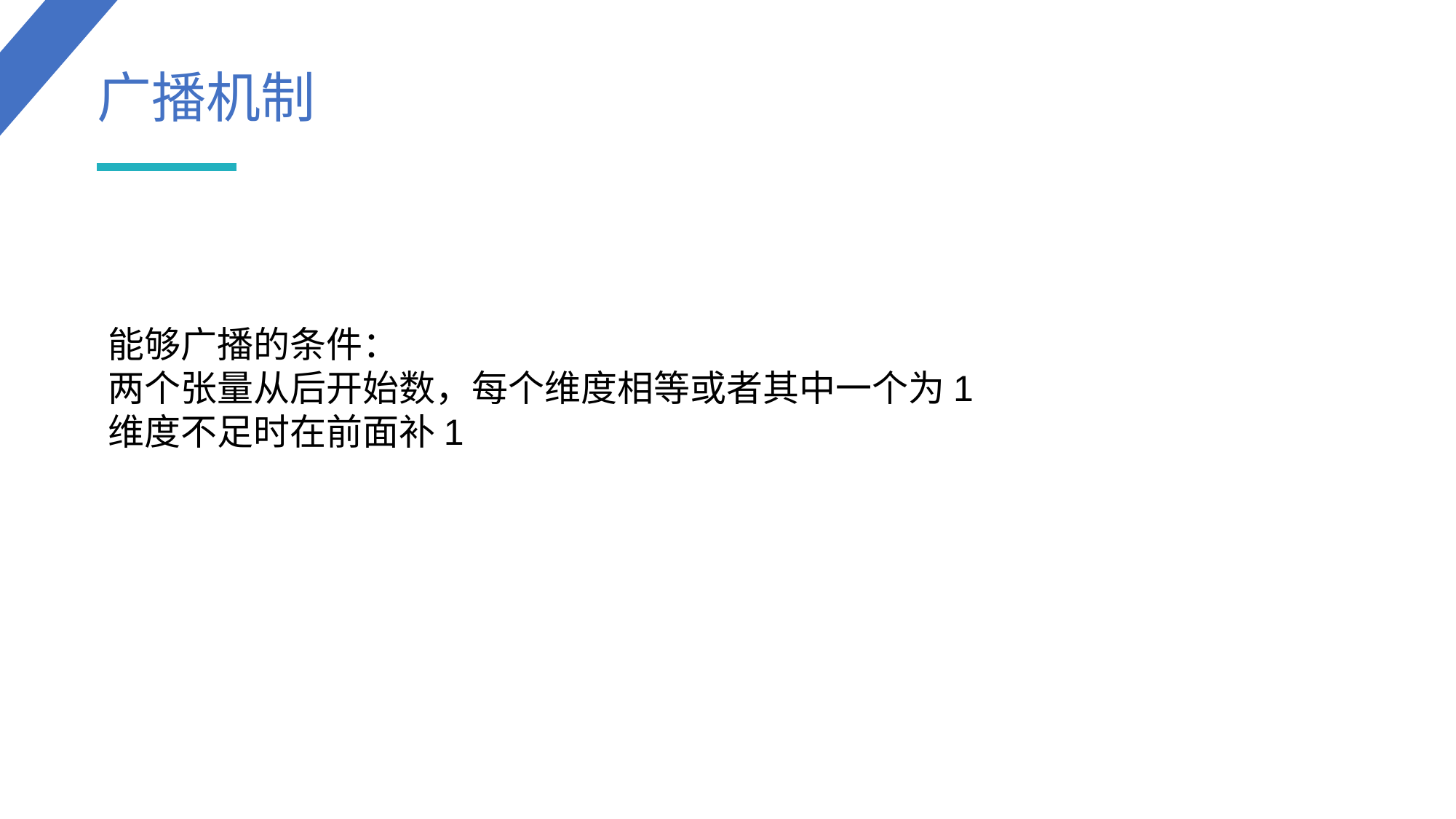

广播机制
能够广播的条件：
两个张量从后开始数，每个维度相等或者其中一个为1
维度不足时在前面补1